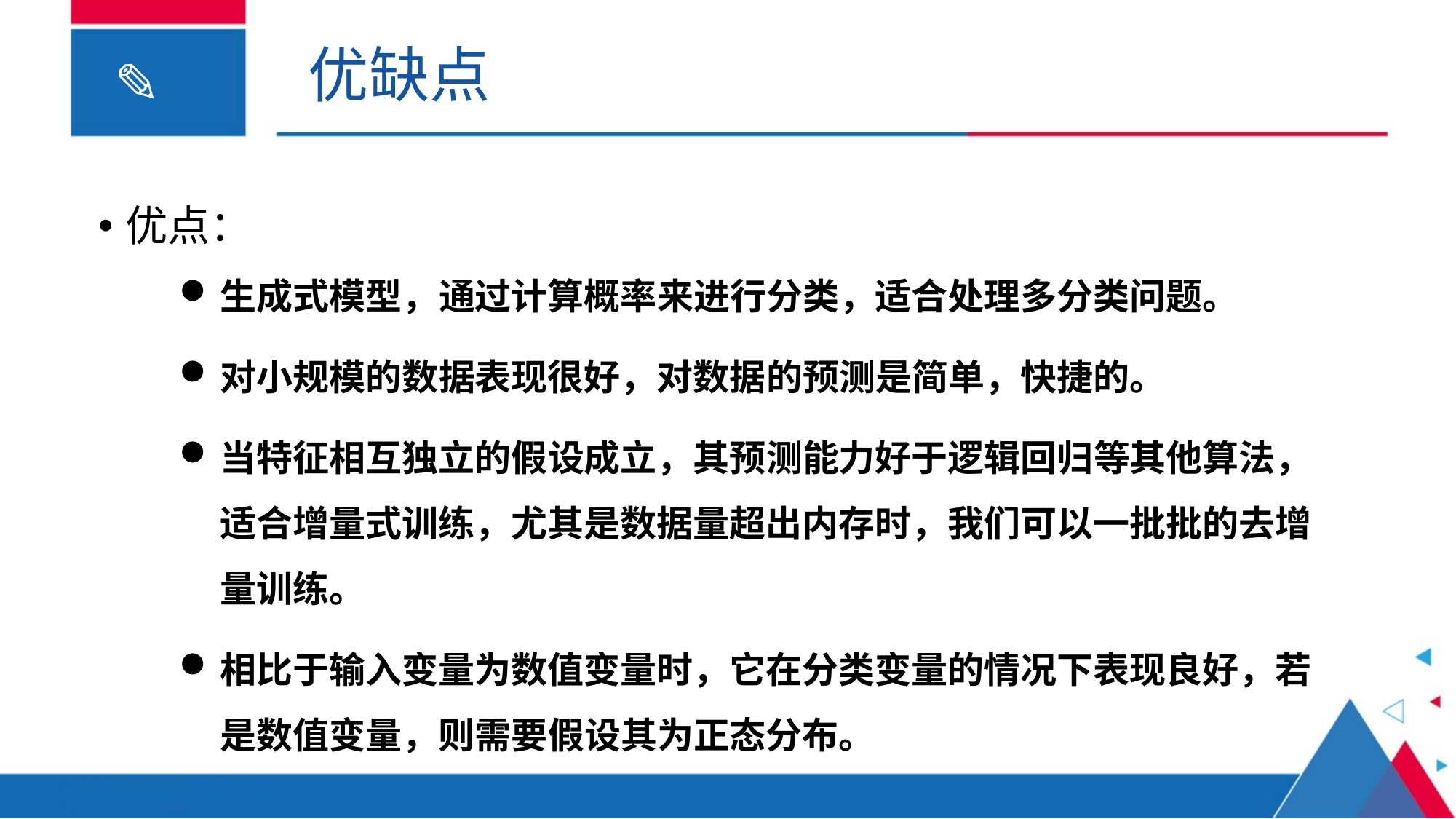

优缺点
优点：

生成式模型，通过计算概率来进行分类，适合处理多分类问题。
对小规模的数据表现很好，对数据的预测是简单，快捷的。
当特征相互独立的假设成立，其预测能力好于逻辑回归等其他算法，适合增量式训练，尤其是数据量超出内存时，我们可以一批批的去增量训练。
相比于输入变量为数值变量时，它在分类变量的情况下表现良好，若是数值变量，则需要假设其为正态分布。